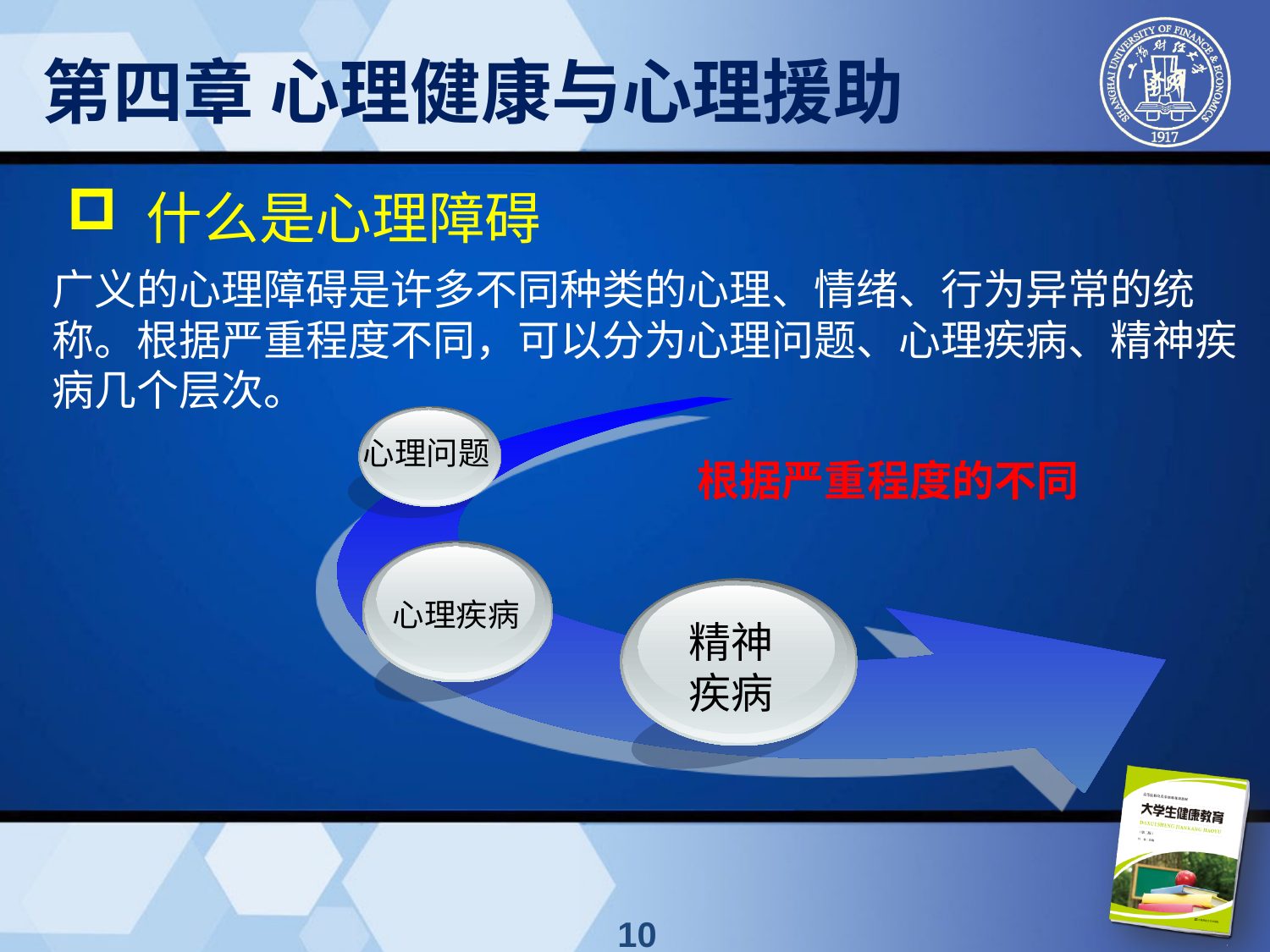

第四章 心理健康与心理援助

 什么是心理障碍
广义的心理障碍是许多不同种类的心理、情绪、行为异常的统称。根据严重程度不同，可以分为心理问题、心理疾病、精神疾病几个层次。

心理问题

根据严重程度的不同

心理疾病

精神
疾病

10